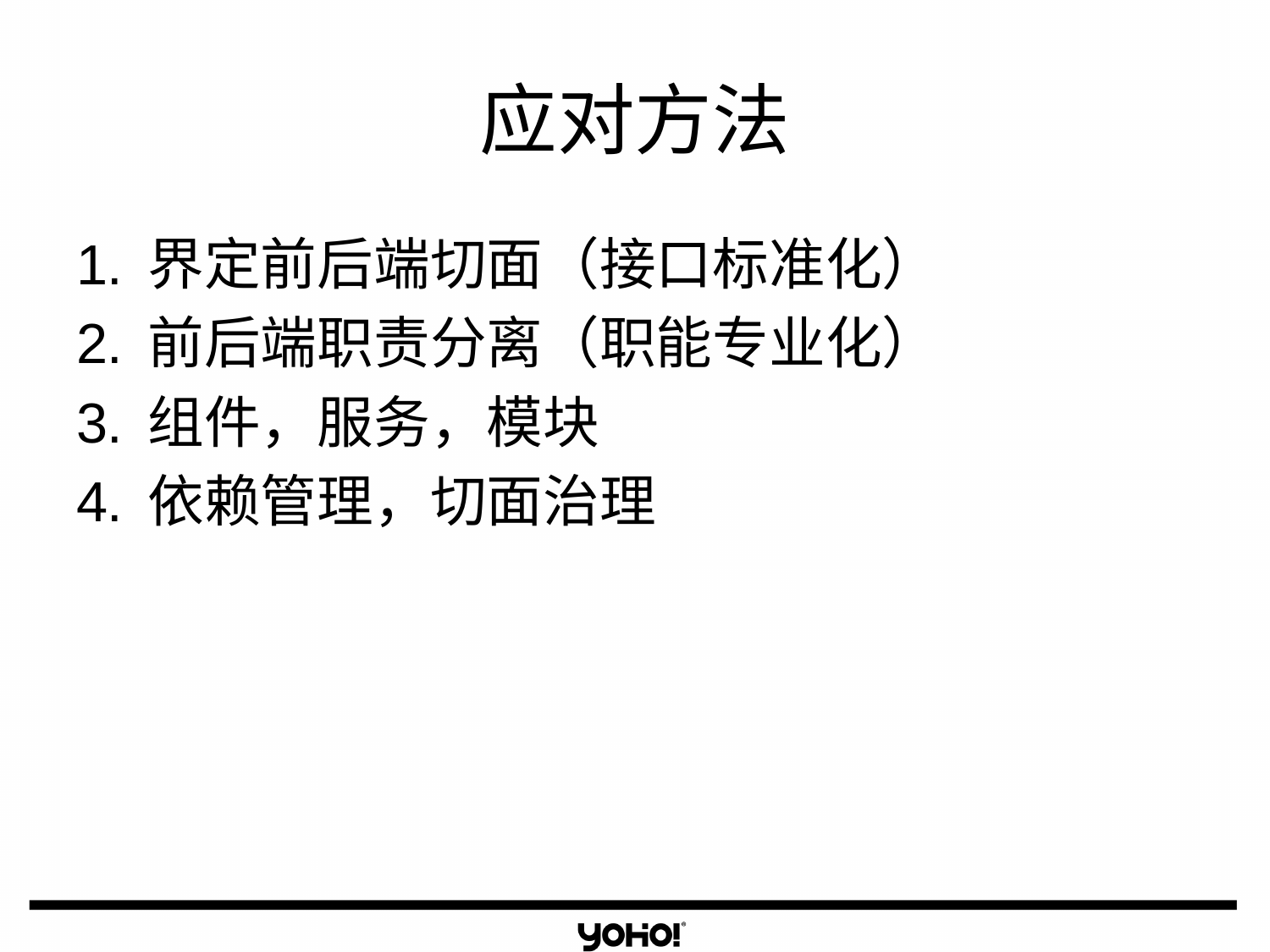

# 应对方法
界定前后端切面（接口标准化）
前后端职责分离（职能专业化）
组件，服务，模块
依赖管理，切面治理